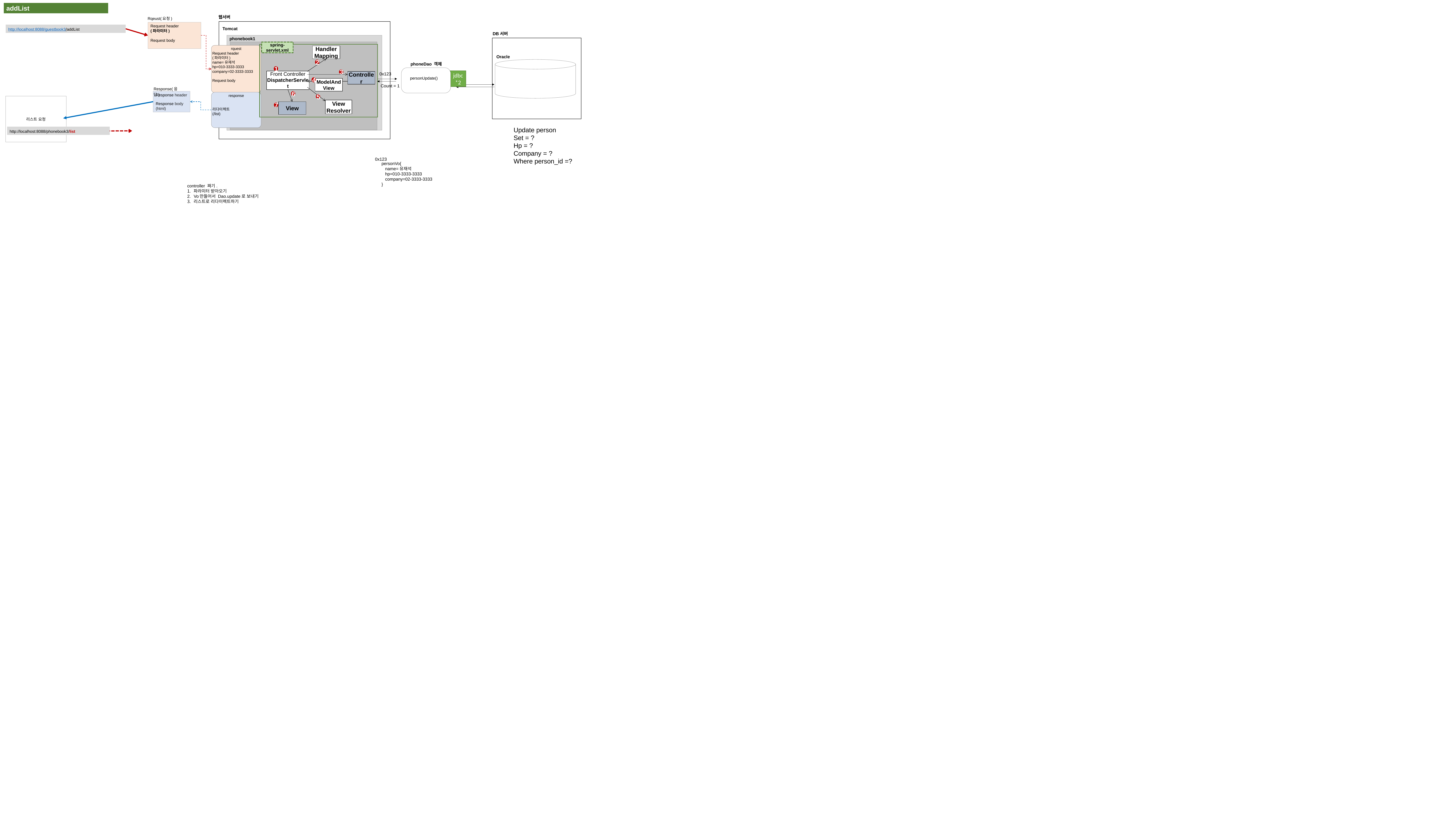

addList
웹서버
Rqeust(요청)
Request header
(파라미터)
Request body

Tomcat

http://localhost:8088/guestbook3/addList
DB서버
phonebook1

spring-servlet.xml

Handler Mapping

2
1
3

Front Controller
DispatcherServlet

Controller

4

ModelAndView

6
5
View Resolver

View

7
rquest
Request header
(파라미터)
name=유재석
hp=010-3333-3333
company=02-3333-3333

Request body

Oracle

phoneDao 객체
    personUpdate()

0x123
jdbc
*2

Count = 1
Response(응답)
Response header

Response body
(html)
response

리다이렉트
(/list)
리스트 요청
Update person
Set = ?
Hp = ?
Company = ?
Where person_id =?
http://localhost:8088/phonebook3/list
0x123
personVo{
   name=유재석
   hp=010-3333-3333
   company=02-3333-3333
}
controller 짜기.
파라미터 받아오기
Vo만들어서 Dao.update로 보내기
리스트로 리다이렉트하기